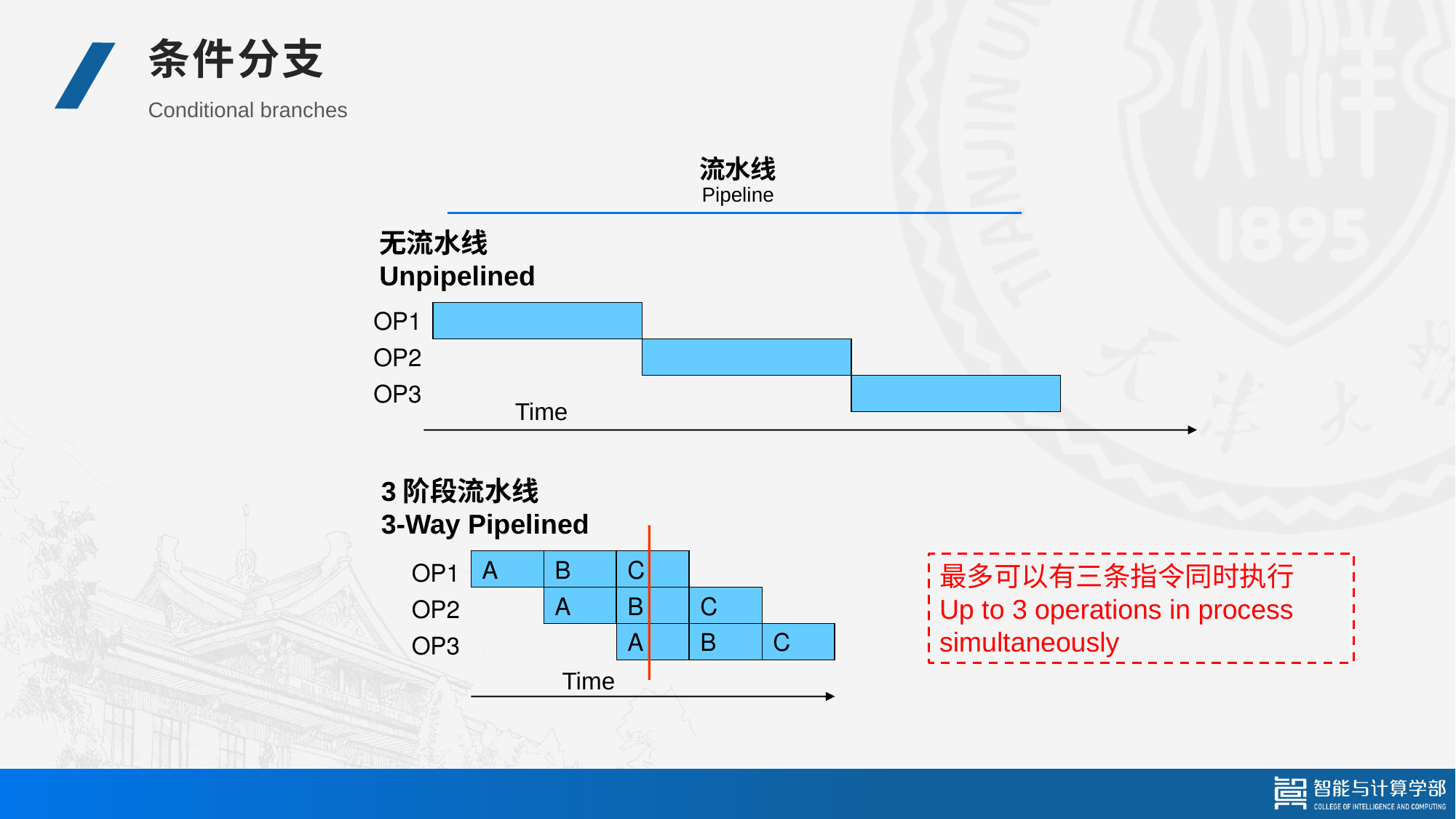

条件分支
Conditional branches
# 流水线 Pipeline
无流水线
Unpipelined
OP1

OP2

OP3

Time

3阶段流水线
3-Way Pipelined

A
B
C
A
B
C
A
B
C
Time

OP1
OP2
OP3
最多可以有三条指令同时执行
Up to 3 operations in process simultaneously